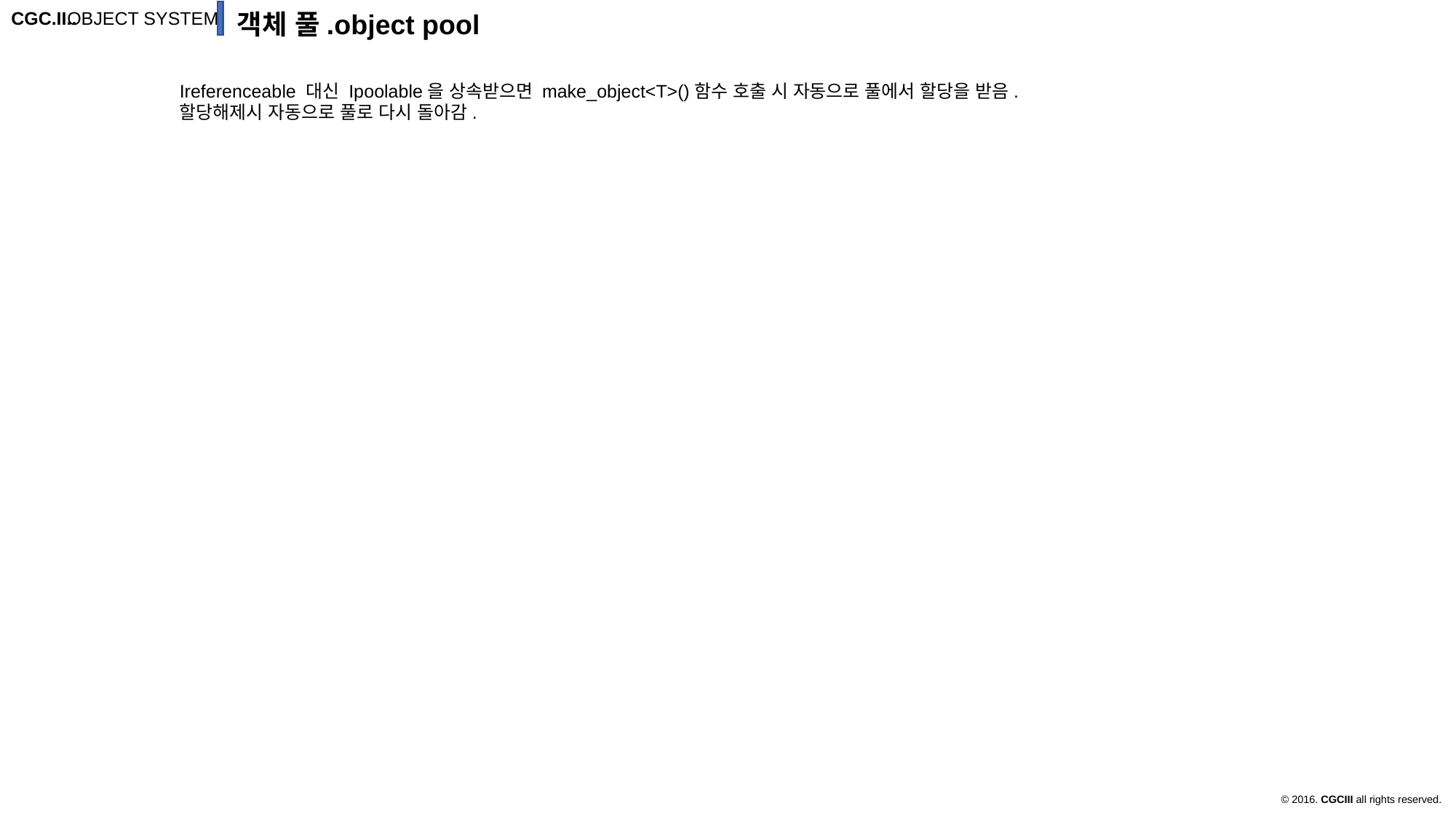

객체 풀.object pool
CGC.II..
OBJECT SYSTEM
Ireferenceable 대신 Ipoolable을 상속받으면 make_object<T>()함수 호출 시 자동으로 풀에서 할당을 받음.
할당해제시 자동으로 풀로 다시 돌아감.
© 2016. CGCIII all rights reserved.